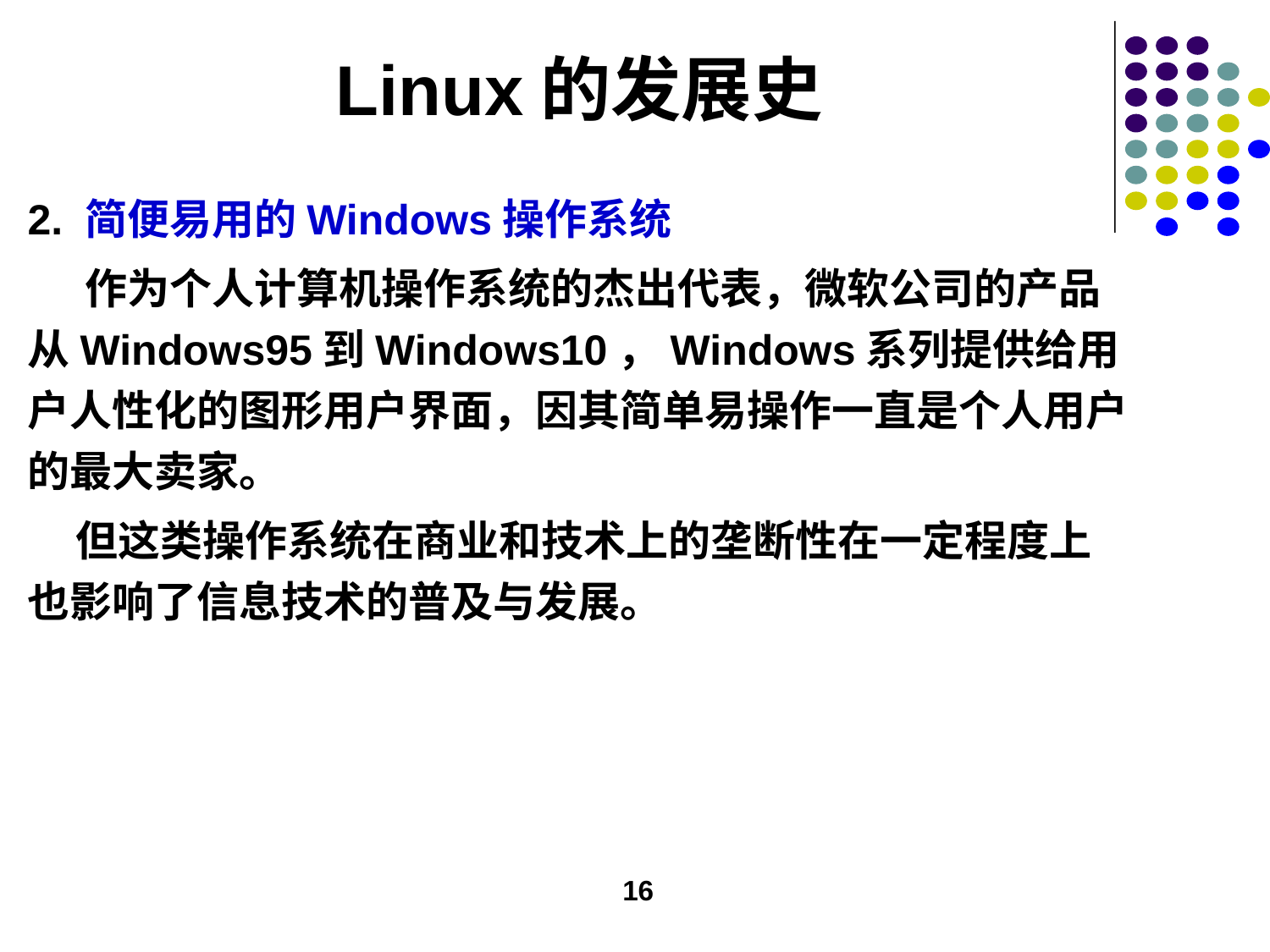

# Linux的发展史
2. 简便易用的Windows操作系统
     作为个人计算机操作系统的杰出代表，微软公司的产品从Windows95到Windows10，Windows系列提供给用户人性化的图形用户界面，因其简单易操作一直是个人用户的最大卖家。
    但这类操作系统在商业和技术上的垄断性在一定程度上也影响了信息技术的普及与发展。

16